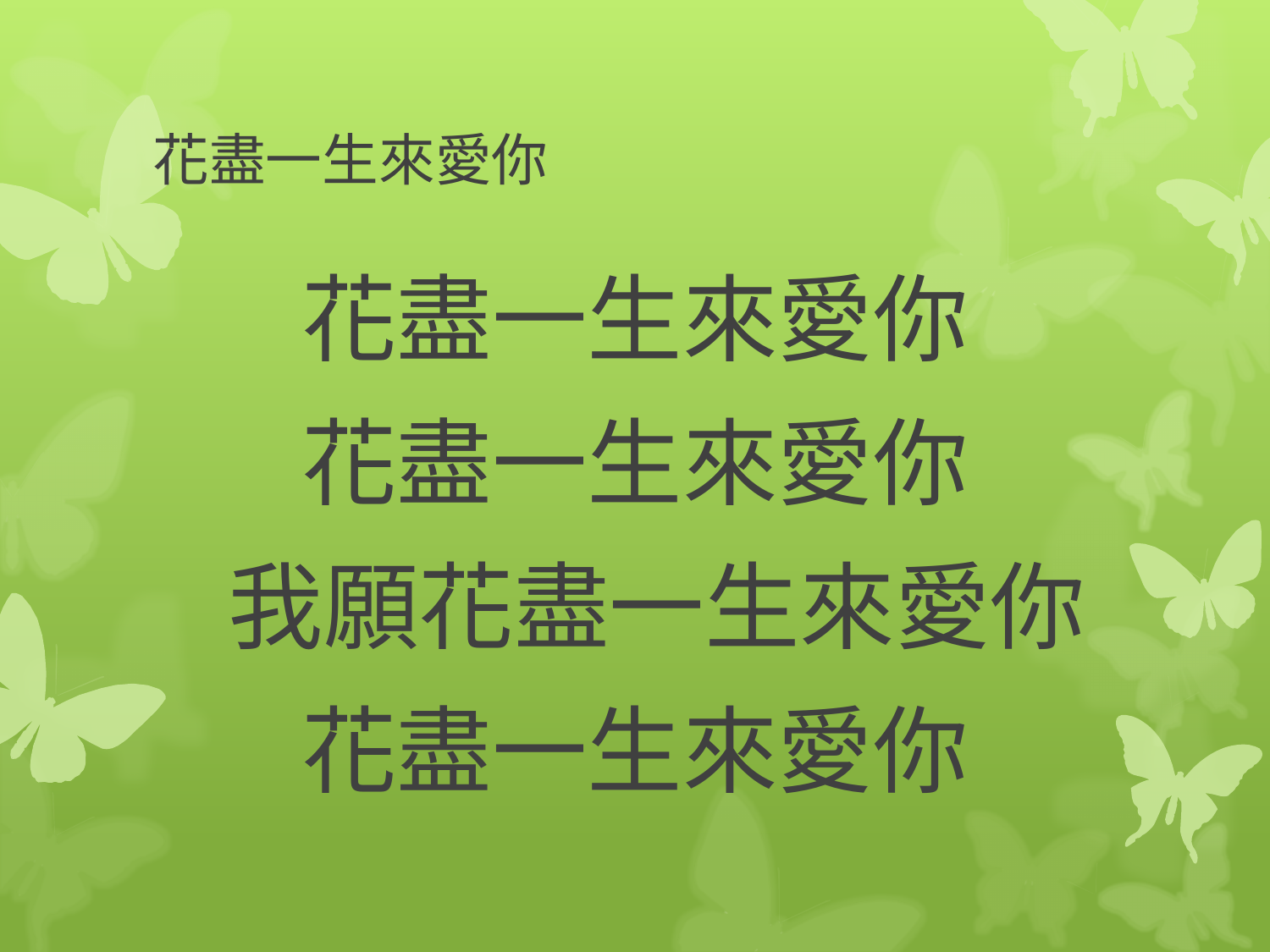

# 花盡一生來愛你
花盡一生來愛你
花盡一生來愛你
 我願花盡一生來愛你
花盡一生來愛你